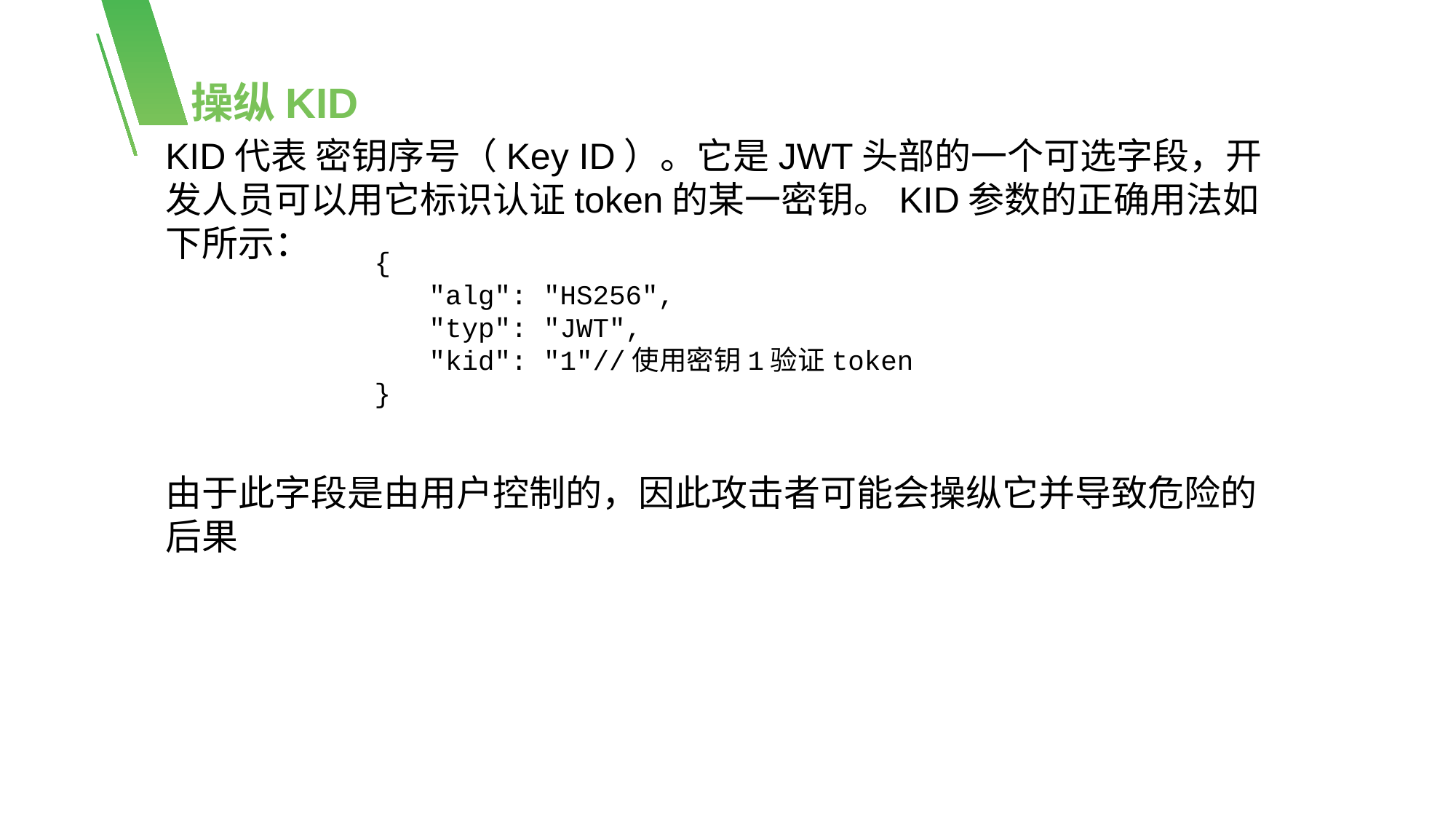

操纵KID
KID代表 密钥序号（Key ID）。它是JWT头部的一个可选字段，开发人员可以用它标识认证token的某一密钥。KID参数的正确用法如下所示：
{
"alg": "HS256",
"typ": "JWT",
"kid": "1"//使用密钥1验证token
}
由于此字段是由用户控制的，因此攻击者可能会操纵它并导致危险的后果